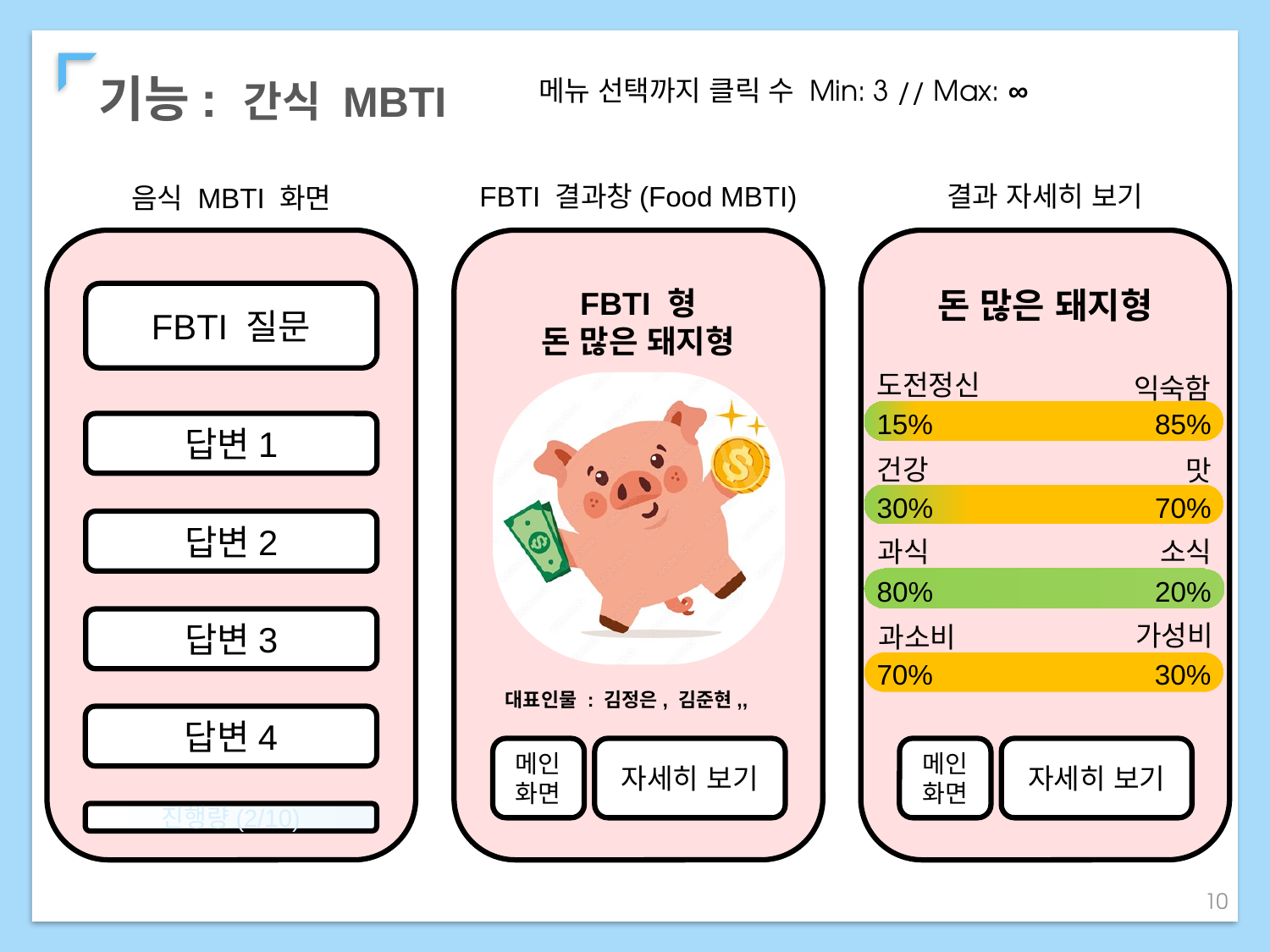

# 기능: 간식 MBTI
메뉴 선택까지 클릭 수 Min: 3 // Max: ∞
FBTI 결과창(Food MBTI)
결과 자세히 보기
음식 MBTI 화면

FBTI 형
돈 많은 돼지형
돈 많은 돼지형
FBTI 질문
도전정신
익숙함
15%
85%

건강
맛
70%
30%

소식
과식
80%
20%

가성비
과소비
70%
30%

답변1
답변2
답변3
대표인물 : 김정은, 김준현,,
답변4
메인
화면
자세히 보기
메인
화면
자세히 보기
진행량(2/10)
10